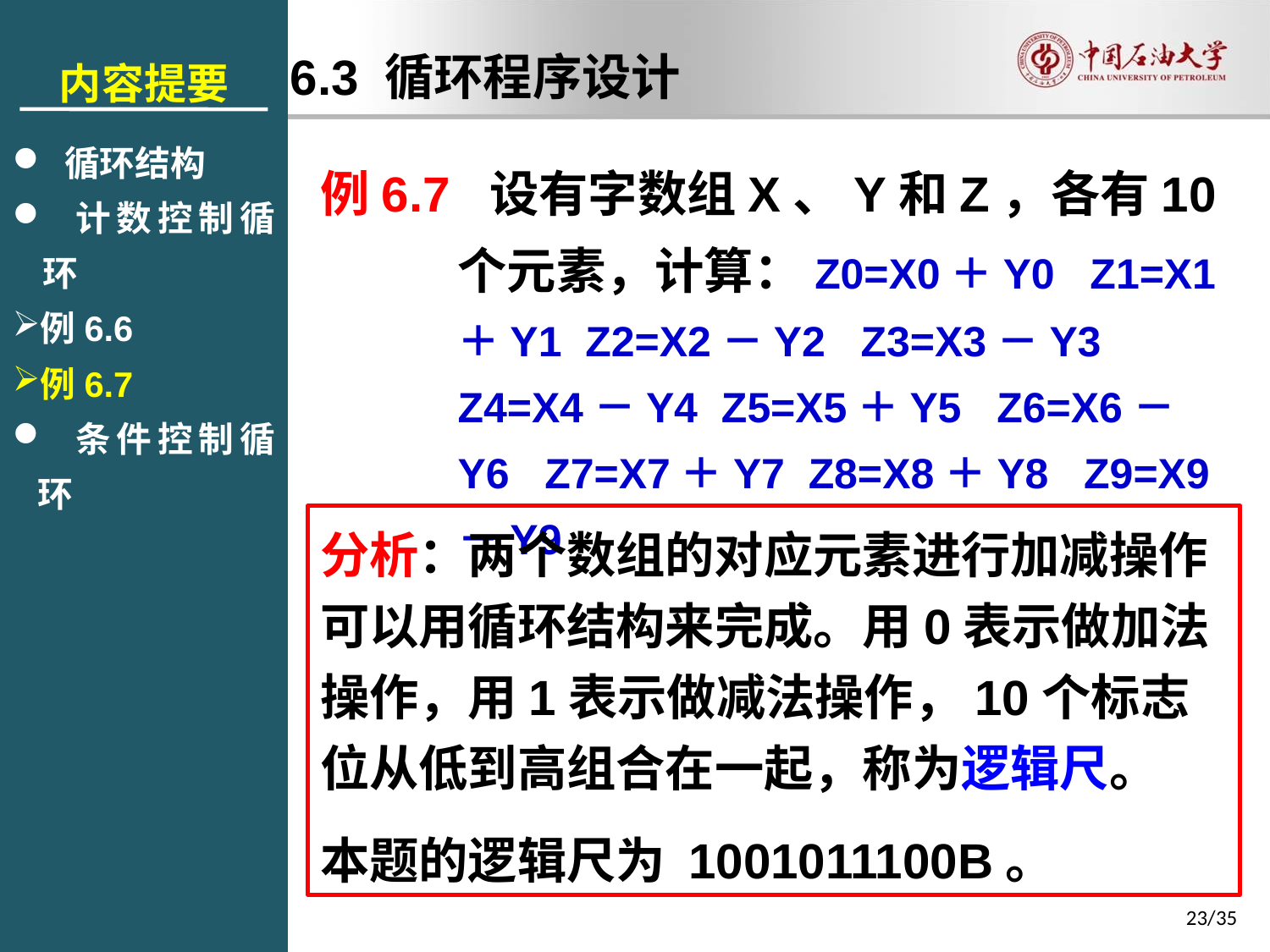

内容提要
 循环结构
 计数控制循环
例6.6
例6.7
 条件控制循环

6.3 循环程序设计
例6.7  设有字数组X、Y和Z，各有10个元素，计算：Z0=X0＋Y0   Z1=X1＋Y1  Z2=X2－Y2   Z3=X3－Y3   Z4=X4－Y4  Z5=X5＋Y5   Z6=X6－Y6   Z7=X7＋Y7  Z8=X8＋Y8   Z9=X9－Y9
分析：两个数组的对应元素进行加减操作可以用循环结构来完成。用0表示做加法操作，用1表示做减法操作，10个标志位从低到高组合在一起，称为逻辑尺。
本题的逻辑尺为 1001011100B。
23/35